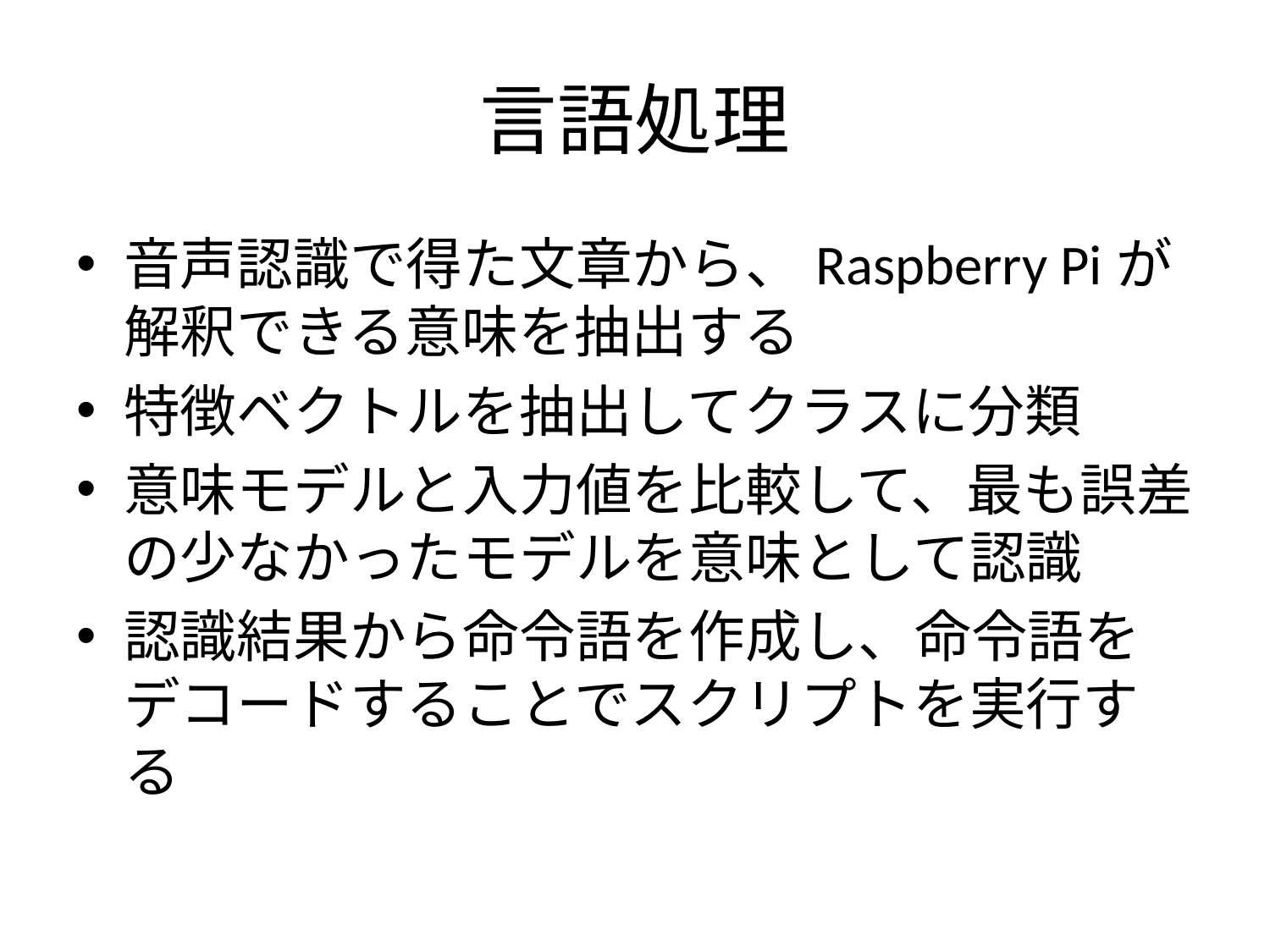

# 言語処理
音声認識で得た文章から、Raspberry Piが解釈できる意味を抽出する
特徴ベクトルを抽出してクラスに分類
意味モデルと入力値を比較して、最も誤差の少なかったモデルを意味として認識
認識結果から命令語を作成し、命令語をデコードすることでスクリプトを実行する